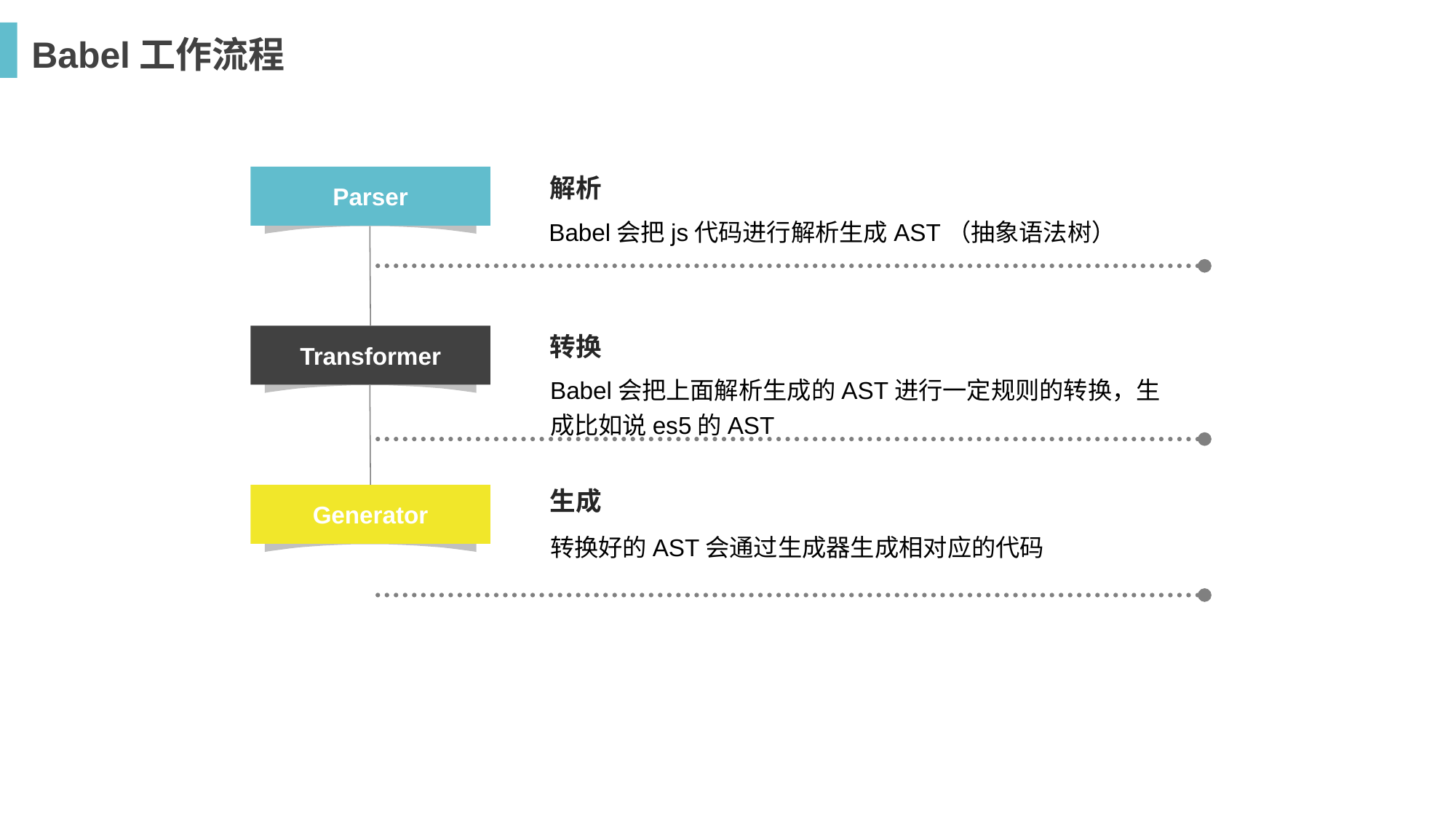

Babel工作流程
解析
Parser

Babel会把js代码进行解析生成AST（抽象语法树）
转换
Transformer

Babel会把上面解析生成的AST进行一定规则的转换，生成比如说es5的AST
生成
Generator

转换好的AST会通过生成器生成相对应的代码